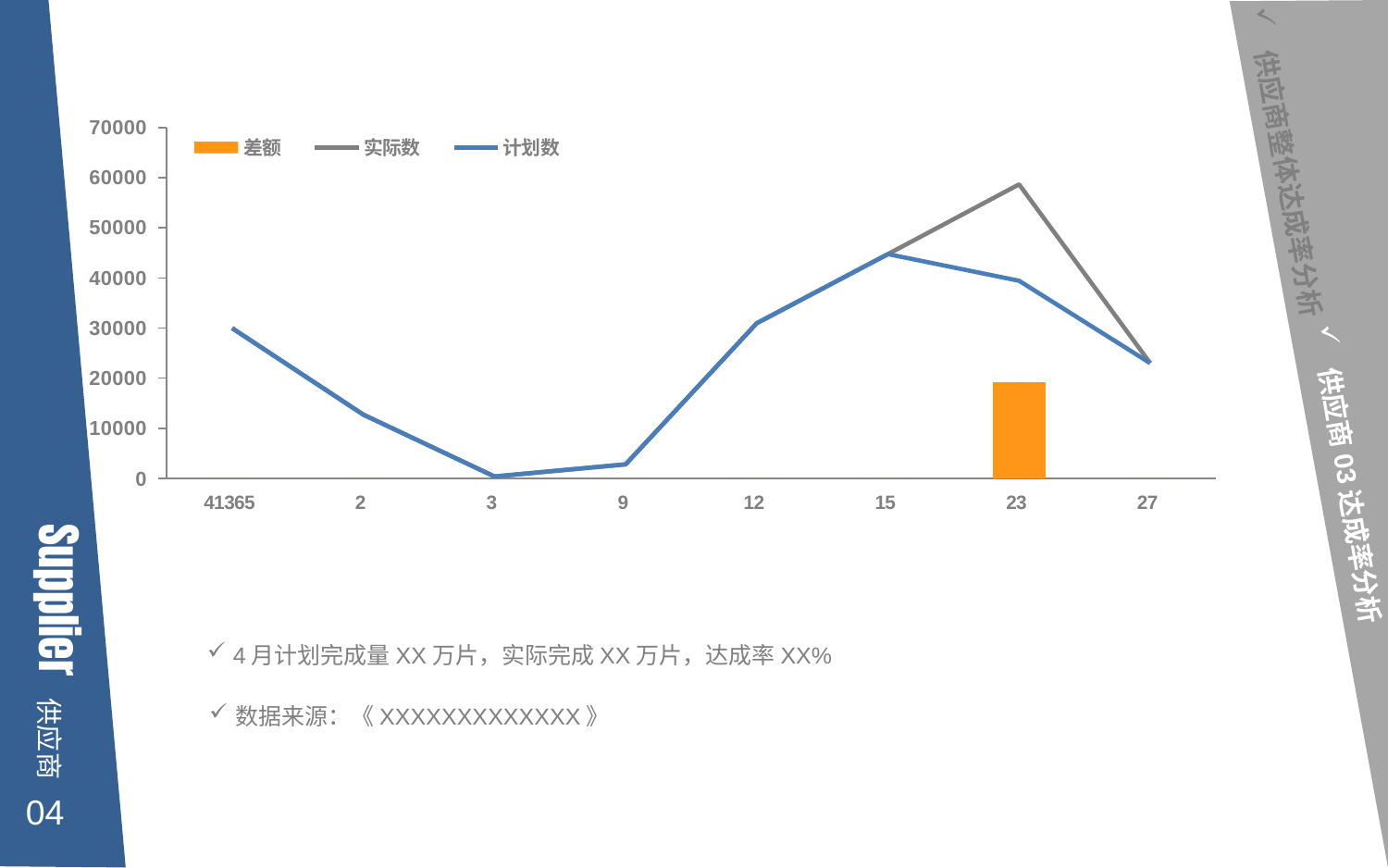

### Chart

| Category | 差额 | 实际数 | 计划数 |
|---|---|---|---|
| 41365 | 0.0 | 29973.0 | 29973.0 |
| 2 | 0.0 | 12732.0 | 12732.0 |
| 3 | 0.0 | 400.0 | 400.0 |
| 9 | 0.0 | 2818.0 | 2818.0 |
| 12 | 0.0 | 30954.0 | 30954.0 |
| 15 | 0.0 | 44750.0 | 44750.0 |
| 23 | 19222.0 | 58652.0 | 39430.0 |
| 27 | 0.0 | 23000.0 | 23000.0 |
供应商整体达成率分析

供应商03达成率分析
Supplier 供应商
4月计划完成量XX万片，实际完成XX万片，达成率XX%
数据来源：《XXXXXXXXXXXXX》

04